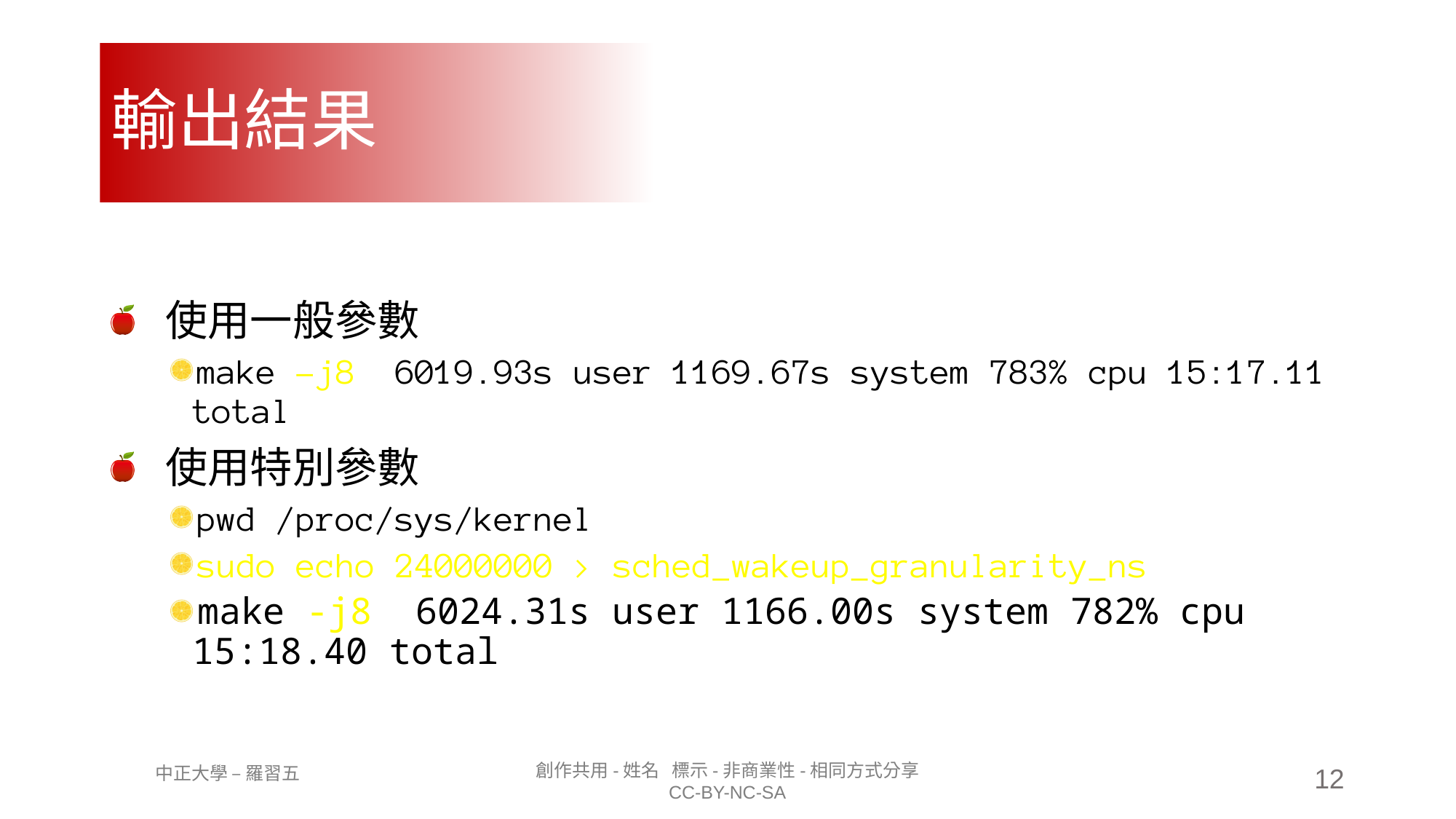

# 輸出結果
使用一般參數
make -j8  6019.93s user 1169.67s system 783% cpu 15:17.11 total
使用特別參數
pwd /proc/sys/kernel
sudo echo 24000000 > sched_wakeup_granularity_ns
make -j8  6024.31s user 1166.00s system 782% cpu 15:18.40 total